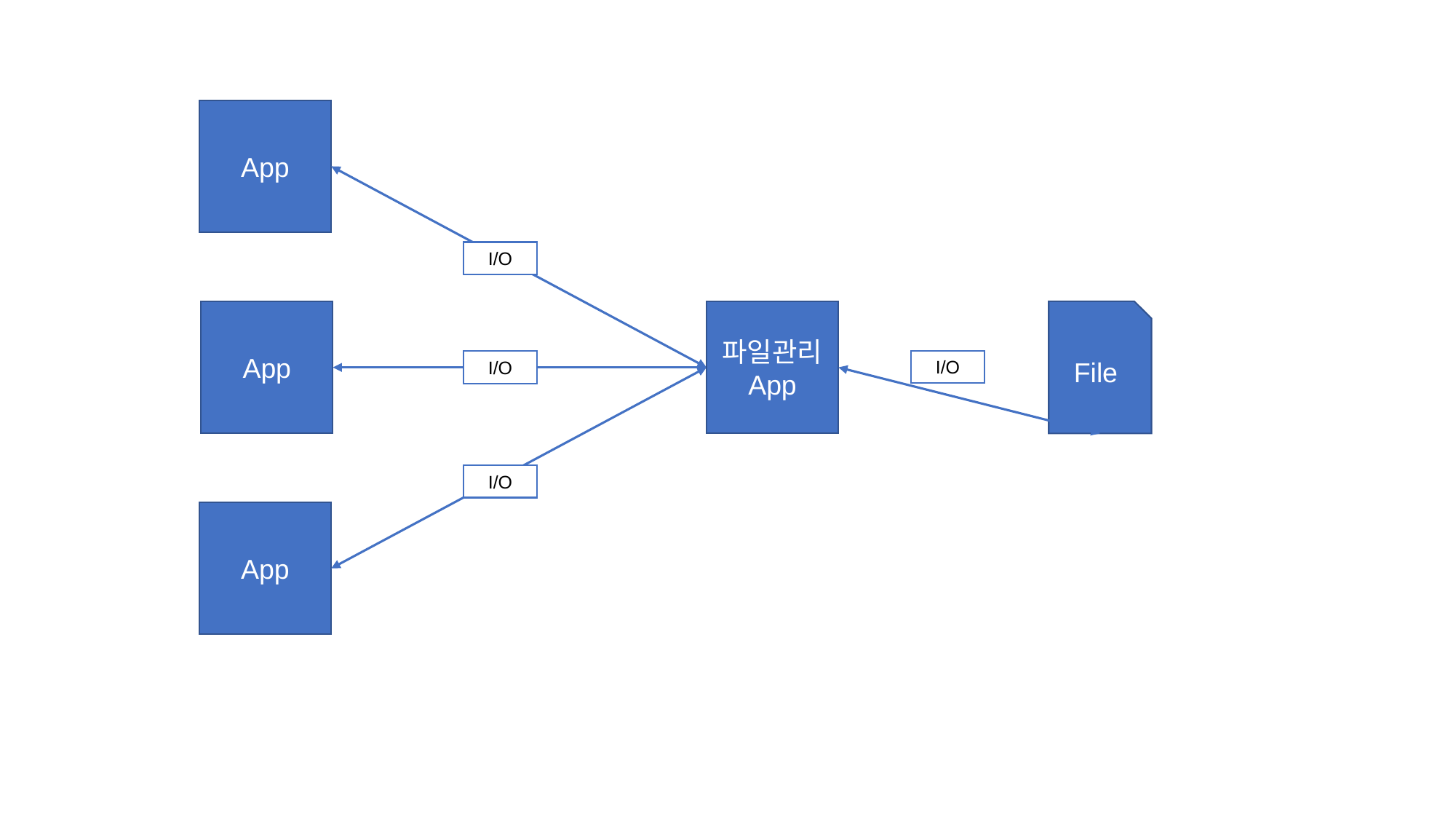

App
I/O
App
파일관리
App
File
I/O
I/O
I/O
App